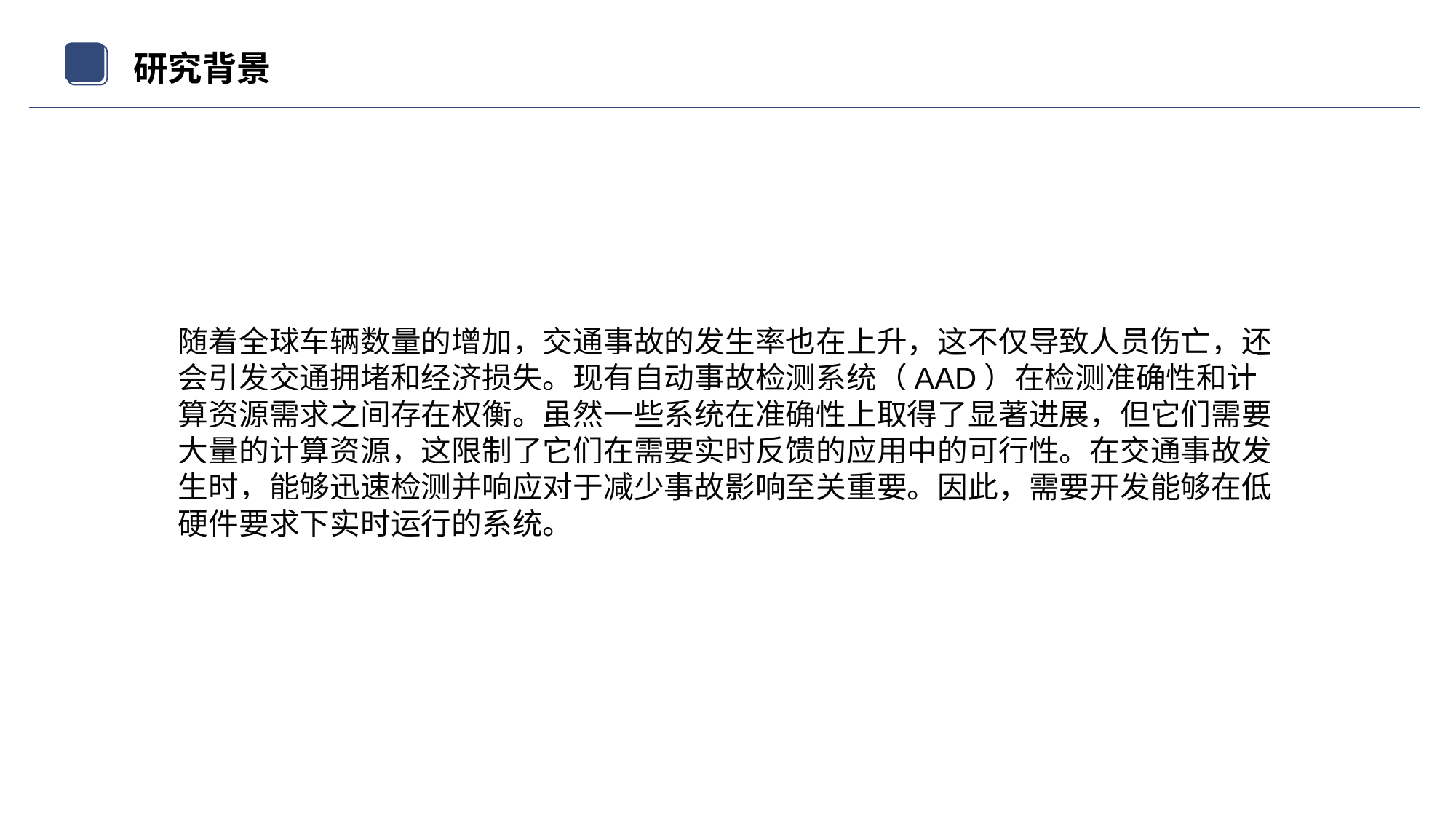

研究背景
随着全球车辆数量的增加，交通事故的发生率也在上升，这不仅导致人员伤亡，还会引发交通拥堵和经济损失。现有自动事故检测系统（AAD）在检测准确性和计算资源需求之间存在权衡。虽然一些系统在准确性上取得了显著进展，但它们需要大量的计算资源，这限制了它们在需要实时反馈的应用中的可行性。在交通事故发生时，能够迅速检测并响应对于减少事故影响至关重要。因此，需要开发能够在低硬件要求下实时运行的系统。